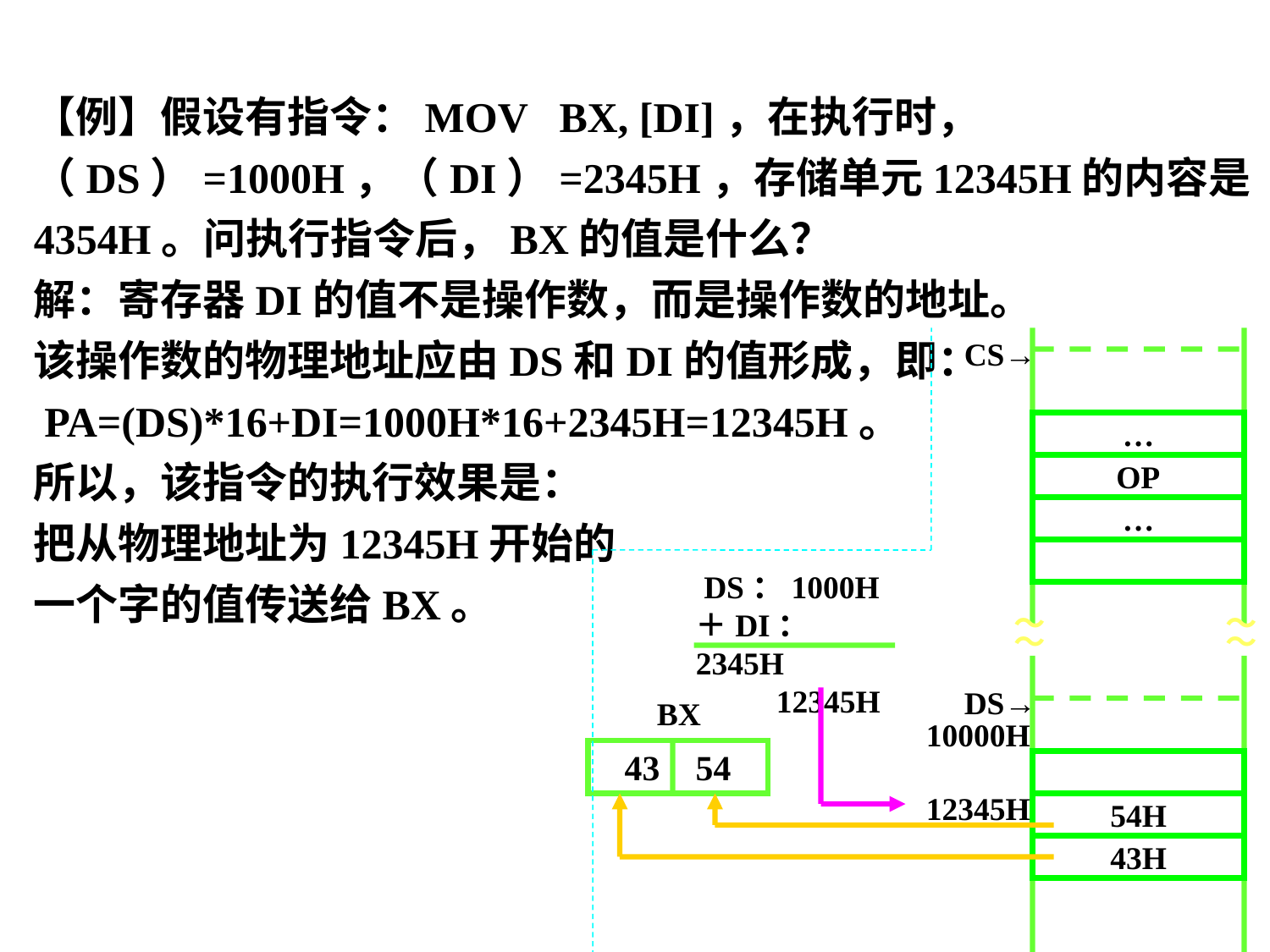

【例】假设有指令：MOV   BX, [DI]，在执行时，（DS）=1000H，（DI）=2345H，存储单元12345H的内容是4354H。问执行指令后，BX的值是什么？
解：寄存器DI的值不是操作数，而是操作数的地址。
该操作数的物理地址应由DS和DI的值形成，即：
 PA=(DS)*16+DI=1000H*16+2345H=12345H。
所以，该指令的执行效果是：
把从物理地址为12345H开始的
一个字的值传送给BX。
           CS→

…
OP
…

 DS：1000H
＋DI：2345H
          12345H
～
～
～
～

           DS→
       BX

 10000H
43    54

…
 12345H

54H

43H